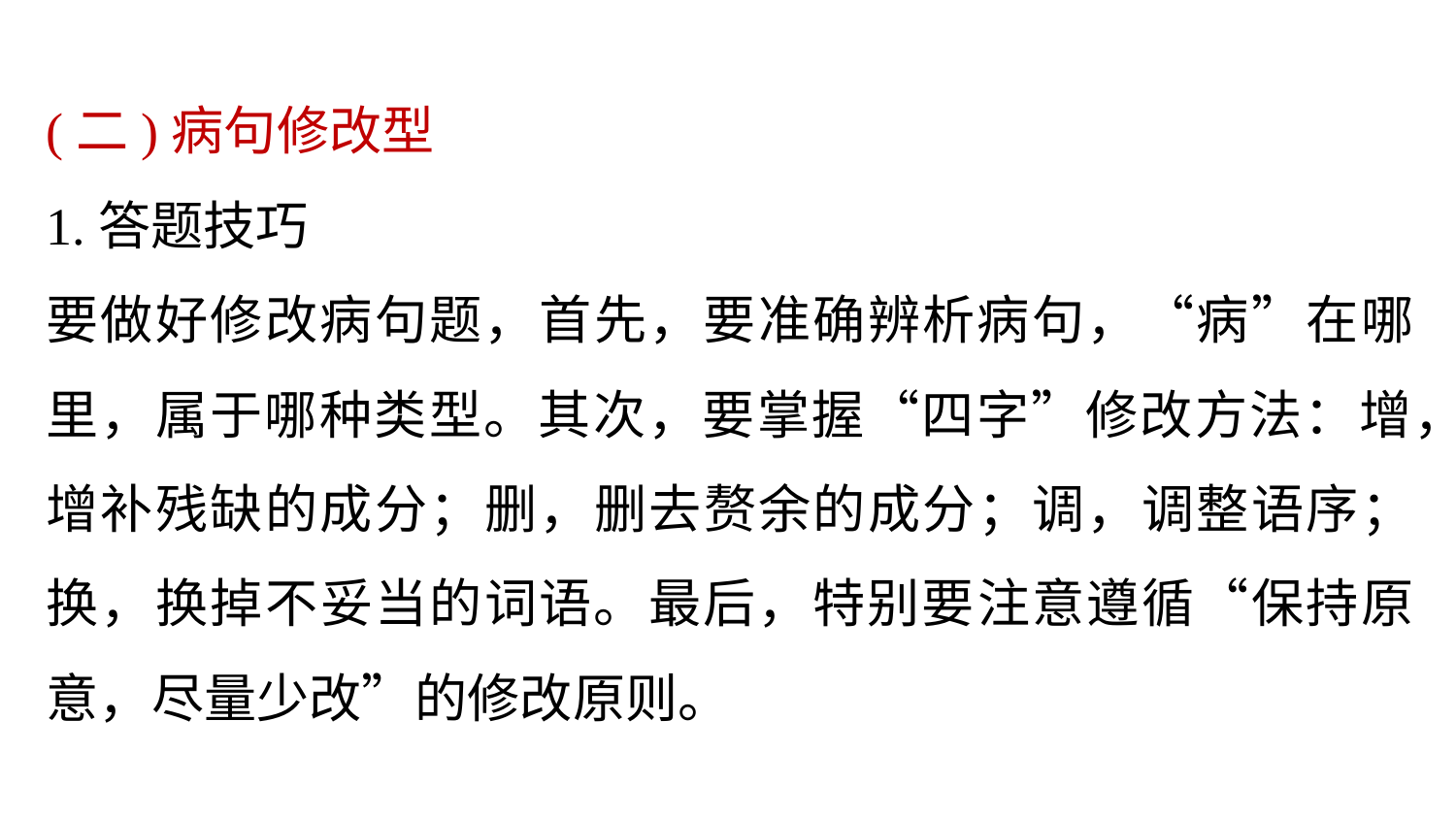

(二)病句修改型
1.答题技巧
要做好修改病句题，首先，要准确辨析病句，“病”在哪里，属于哪种类型。其次，要掌握“四字”修改方法：增，增补残缺的成分；删，删去赘余的成分；调，调整语序；换，换掉不妥当的词语。最后，特别要注意遵循“保持原意，尽量少改”的修改原则。